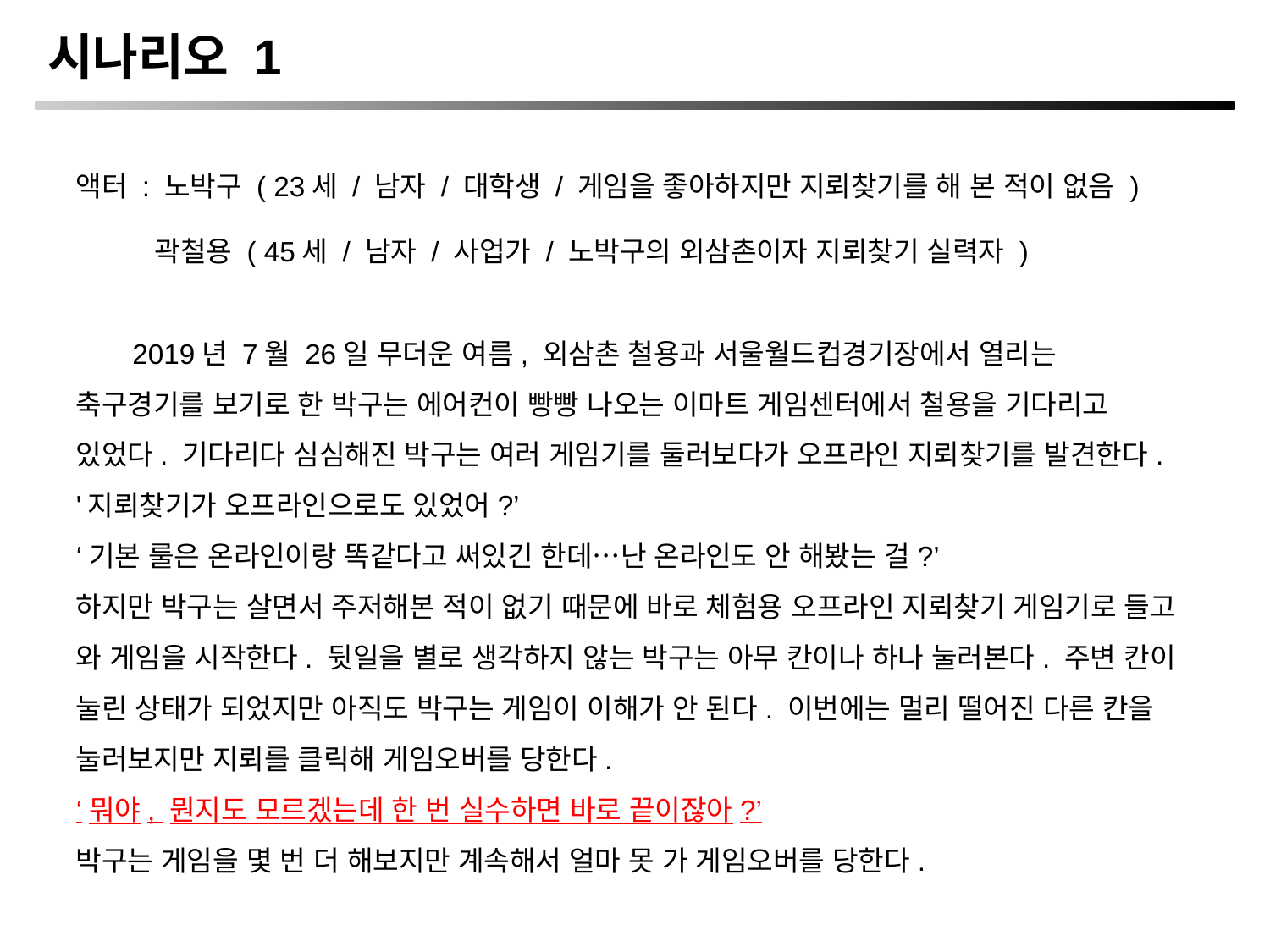

시나리오 1
액터 : 노박구 ( 23세 / 남자 / 대학생 / 게임을 좋아하지만 지뢰찾기를 해 본 적이 없음 )
  곽철용 ( 45세 / 남자 / 사업가 / 노박구의 외삼촌이자 지뢰찾기 실력자 )

2019년 7월 26일 무더운 여름, 외삼촌 철용과 서울월드컵경기장에서 열리는 축구경기를 보기로 한 박구는 에어컨이 빵빵 나오는 이마트 게임센터에서 철용을 기다리고 있었다. 기다리다 심심해진 박구는 여러 게임기를 둘러보다가 오프라인 지뢰찾기를 발견한다.
'지뢰찾기가 오프라인으로도 있었어?’
‘기본 룰은 온라인이랑 똑같다고 써있긴 한데…난 온라인도 안 해봤는 걸?’
하지만 박구는 살면서 주저해본 적이 없기 때문에 바로 체험용 오프라인 지뢰찾기 게임기로 들고 와 게임을 시작한다. 뒷일을 별로 생각하지 않는 박구는 아무 칸이나 하나 눌러본다. 주변 칸이 눌린 상태가 되었지만 아직도 박구는 게임이 이해가 안 된다. 이번에는 멀리 떨어진 다른 칸을 눌러보지만 지뢰를 클릭해 게임오버를 당한다.
‘뭐야, 뭔지도 모르겠는데 한 번 실수하면 바로 끝이잖아?’
박구는 게임을 몇 번 더 해보지만 계속해서 얼마 못 가 게임오버를 당한다.